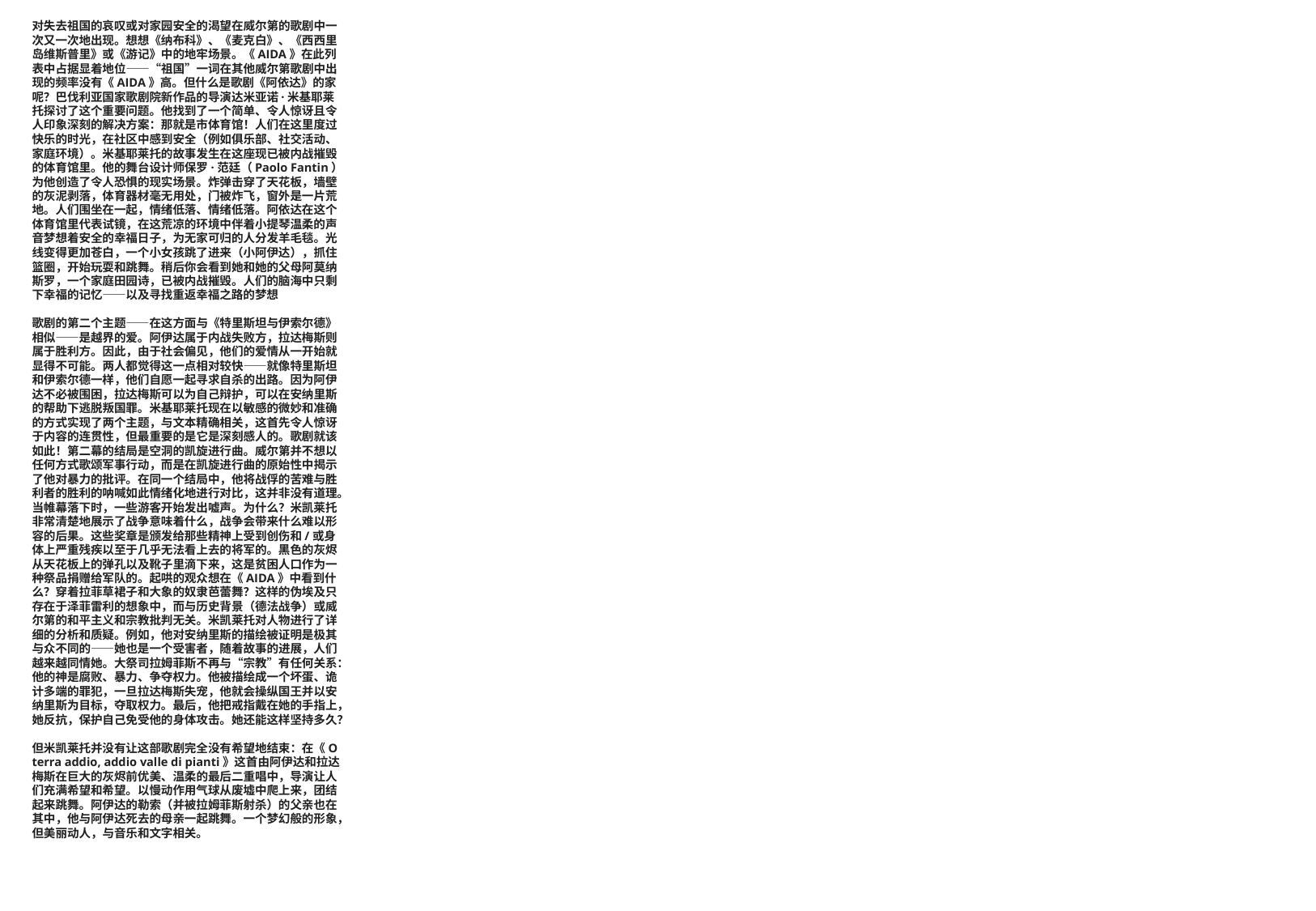

对失去祖国的哀叹或对家园安全的渴望在威尔第的歌剧中一次又一次地出现。想想《纳布科》、《麦克白》、《西西里岛维斯普里》或《游记》中的地牢场景。《AIDA》在此列表中占据显着地位——“祖国”一词在其他威尔第歌剧中出现的频率没有《AIDA》高。但什么是歌剧《阿依达》的家呢？巴伐利亚国家歌剧院新作品的导演达米亚诺·米基耶莱托探讨了这个重要问题。他找到了一个简单、令人惊讶且令人印象深刻的解决方案：那就是市体育馆！人们在这里度过快乐的时光，在社区中感到安全（例如俱乐部、社交活动、家庭环境）。米基耶莱托的故事发生在这座现已被内战摧毁的体育馆里。他的舞台设计师保罗·范廷（Paolo Fantin）为他创造了令人恐惧的现实场景。炸弹击穿了天花板，墙壁的灰泥剥落，体育器材毫无用处，门被炸飞，窗外是一片荒地。人们围坐在一起，情绪低落、情绪低落。阿依达在这个体育馆里代表试镜，在这荒凉的环境中伴着小提琴温柔的声音梦想着安全的幸福日子，为无家可归的人分发羊毛毯。光线变得更加苍白，一个小女孩跳了进来（小阿伊达），抓住篮圈，开始玩耍和跳舞。稍后你会看到她和她的父母阿莫纳斯罗，一个家庭田园诗，已被内战摧毁。人们的脑海中只剩下幸福的记忆——以及寻找重返幸福之路的梦想

歌剧的第二个主题——在这方面与《特里斯坦与伊索尔德》相似——是越界的爱。阿伊达属于内战失败方，拉达梅斯则属于胜利方。因此，由于社会偏见，他们的爱情从一开始就显得不可能。两人都觉得这一点相对较快——就像特里斯坦和伊索尔德一样，他们自愿一起寻求自杀的出路。因为阿伊达不必被围困，拉达梅斯可以为自己辩护，可以在安纳里斯的帮助下逃脱叛国罪。米基耶莱托现在以敏感的微妙和准确的方式实现了两个主题，与文本精确相关，这首先令人惊讶于内容的连贯性，但最重要的是它是深刻感人的。歌剧就该如此！第二幕的结局是空洞的凯旋进行曲。威尔第并不想以任何方式歌颂军事行动，而是在凯旋进行曲的原始性中揭示了他对暴力的批评。在同一个结局中，他将战俘的苦难与胜利者的胜利的呐喊如此情绪化地进行对比，这并非没有道理。当帷幕落下时，一些游客开始发出嘘声。为什么？米凯莱托非常清楚地展示了战争意味着什么，战争会带来什么难以形容的后果。这些奖章是颁发给那些精神上受到创伤和/或身体上严重残疾以至于几乎无法看上去的将军的。黑色的灰烬从天花板上的弹孔以及靴子里滴下来，这是贫困人口作为一种祭品捐赠给军队的。起哄的观众想在《AIDA》中看到什么？穿着拉菲草裙子和大象的奴隶芭蕾舞？这样的伪埃及只存在于泽菲雷利的想象中，而与历史背景（德法战争）或威尔第的和平主义和宗教批判无关。米凯莱托对人物进行了详细的分析和质疑。例如，他对安纳里斯的描绘被证明是极其与众不同的——她也是一个受害者，随着故事的进展，人们越来越同情她。大祭司拉姆菲斯不再与“宗教”有任何关系：他的神是腐败、暴力、争夺权力。他被描绘成一个坏蛋、诡计多端的罪犯，一旦拉达梅斯失宠，他就会操纵国王并以安纳里斯为目标，夺取权力。最后，他把戒指戴在她的手指上，她反抗，保护自己免受他的身体攻击。她还能这样坚持多久？

但米凯莱托并没有让这部歌剧完全没有希望地结束：在《O terra addio, addio valle di pianti》这首由阿伊达和拉达梅斯在巨大的灰烬前优美、温柔的最后二重唱中，导演让人们充满希望和希望。以慢动作用气球从废墟中爬上来，团结起来跳舞。阿伊达的勒索（并被拉姆菲斯射杀）的父亲也在其中，他与阿伊达死去的母亲一起跳舞。一个梦幻般的形象，但美丽动人，与音乐和文字相关。